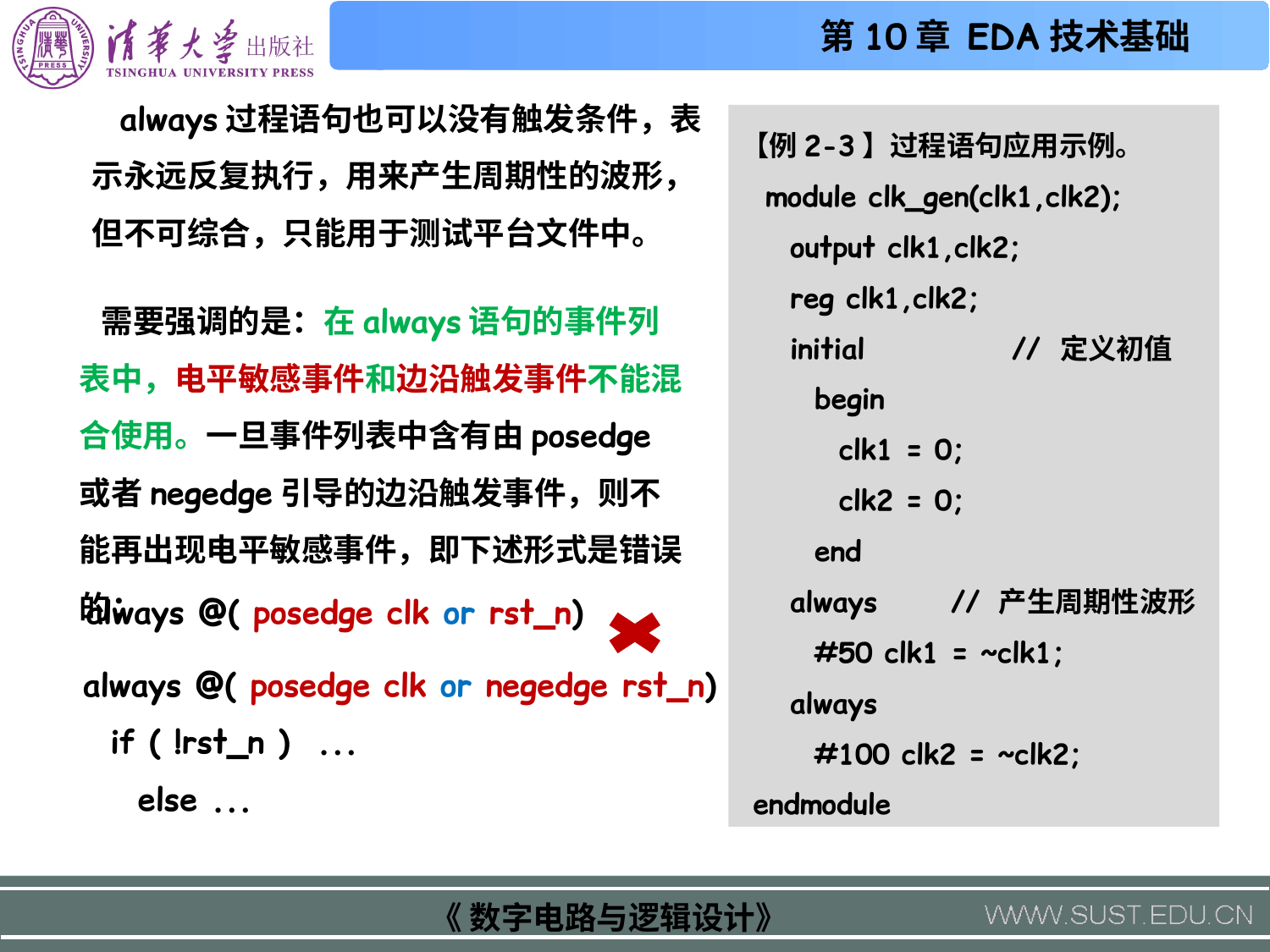

always过程语句也可以没有触发条件，表示永远反复执行，用来产生周期性的波形，但不可综合，只能用于测试平台文件中。
【例2-3】过程语句应用示例。
  module clk_gen(clk1,clk2);
    output clk1,clk2;
    reg clk1,clk2;
    initial            // 定义初值
      begin
        clk1 = 0;
        clk2 = 0;
      end
    always      // 产生周期性波形
      #50 clk1 = ~clk1;
    always
      #100 clk2 = ~clk2;
 endmodule
  需要强调的是：在always语句的事件列表中，电平敏感事件和边沿触发事件不能混合使用。一旦事件列表中含有由posedge或者negedge引导的边沿触发事件，则不能再出现电平敏感事件，即下述形式是错误的：
 always @( posedge clk or rst_n)

 always @( posedge clk or negedge rst_n)
   if ( !rst_n )  ...
     else ...